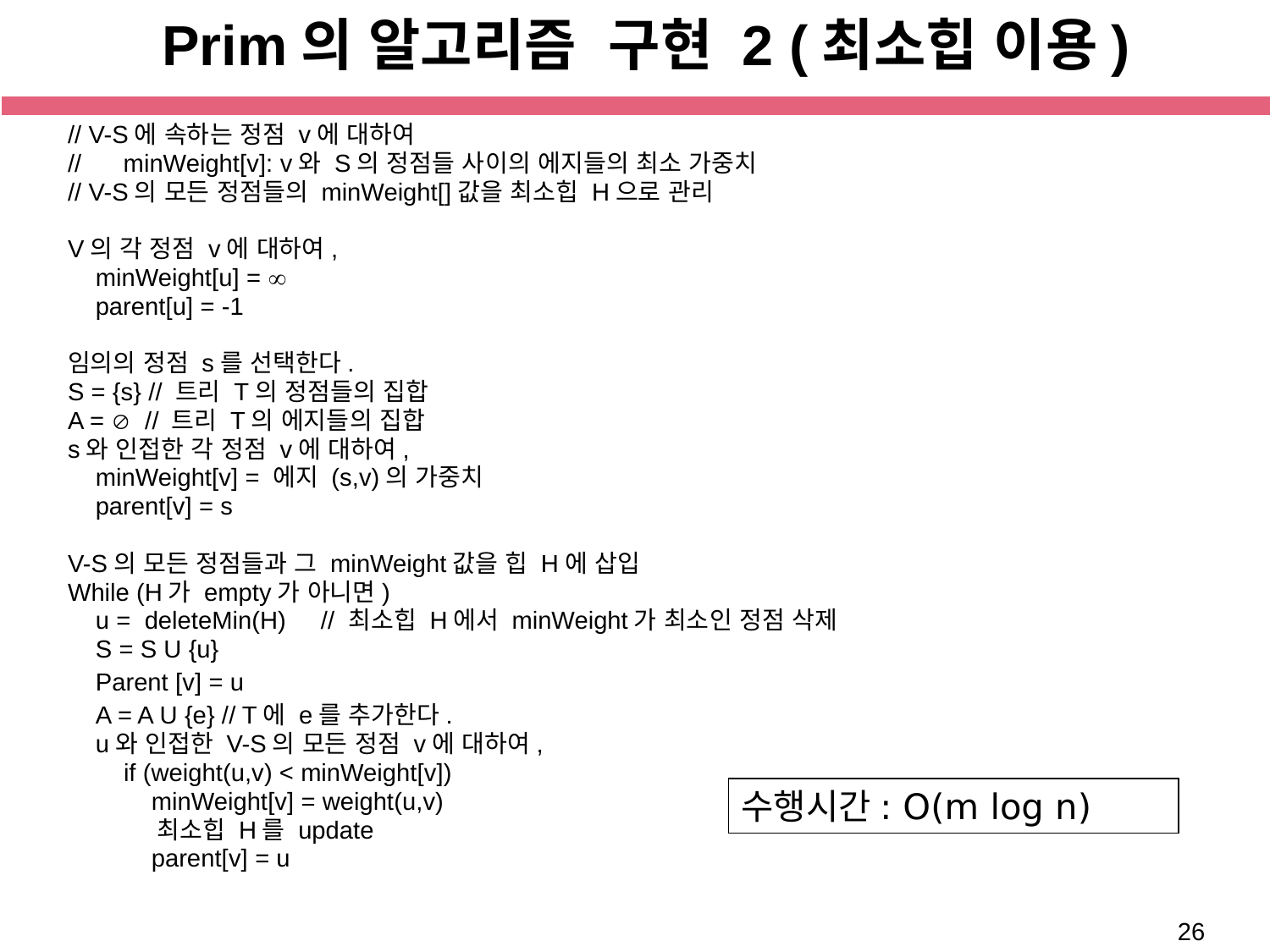

# Prim의 알고리즘  구현 2 (최소힙 이용)
// V-S에 속하는 정점 v에 대하여
//      minWeight[v]: v와 S의 정점들 사이의 에지들의 최소 가중치
// V-S의 모든 정점들의 minWeight[]값을 최소힙 H으로 관리

V의 각 정점 v에 대하여,
    minWeight[u] = ∞
    parent[u] = -1

임의의 정점 s를 선택한다.
S = {s} // 트리 T의 정점들의 집합
A = ∅  // 트리 T의 에지들의 집합
s와 인접한 각 정점 v에 대하여,
    minWeight[v] = 에지 (s,v)의 가중치
    parent[v] = s

V-S의 모든 정점들과 그 minWeight값을 힙 H에 삽입
While (H가 empty가 아니면)
    u =  deleteMin(H)     // 최소힙 H에서 minWeight가 최소인 정점 삭제
    S = S U {u}
    Parent [v] = u
    A = A U {e} // T에 e를 추가한다.
    u와 인접한 V-S의 모든 정점 v에 대하여,
        if (weight(u,v) < minWeight[v])
            minWeight[v] = weight(u,v)
            최소힙 H를 update
            parent[v] = u

수행시간: O(m log n)
시간복잡도: O(n2)